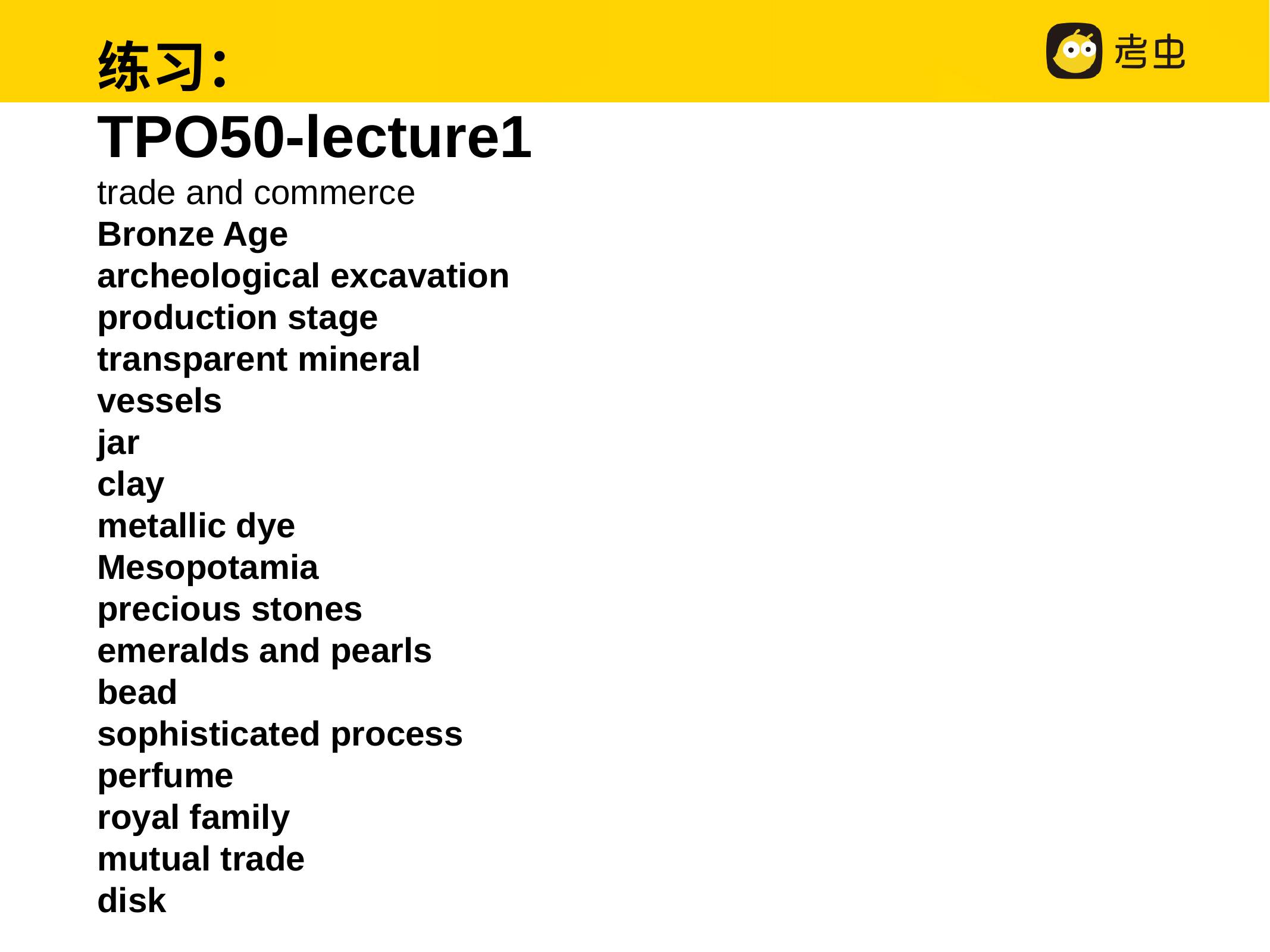

练习：
TPO50-lecture1
trade and commerce
Bronze Age
archeological excavation
production stage
transparent mineral
vessels
jar
clay
metallic dye
Mesopotamia
precious stones
emeralds and pearls
bead
sophisticated process
perfume
royal family
mutual trade
disk